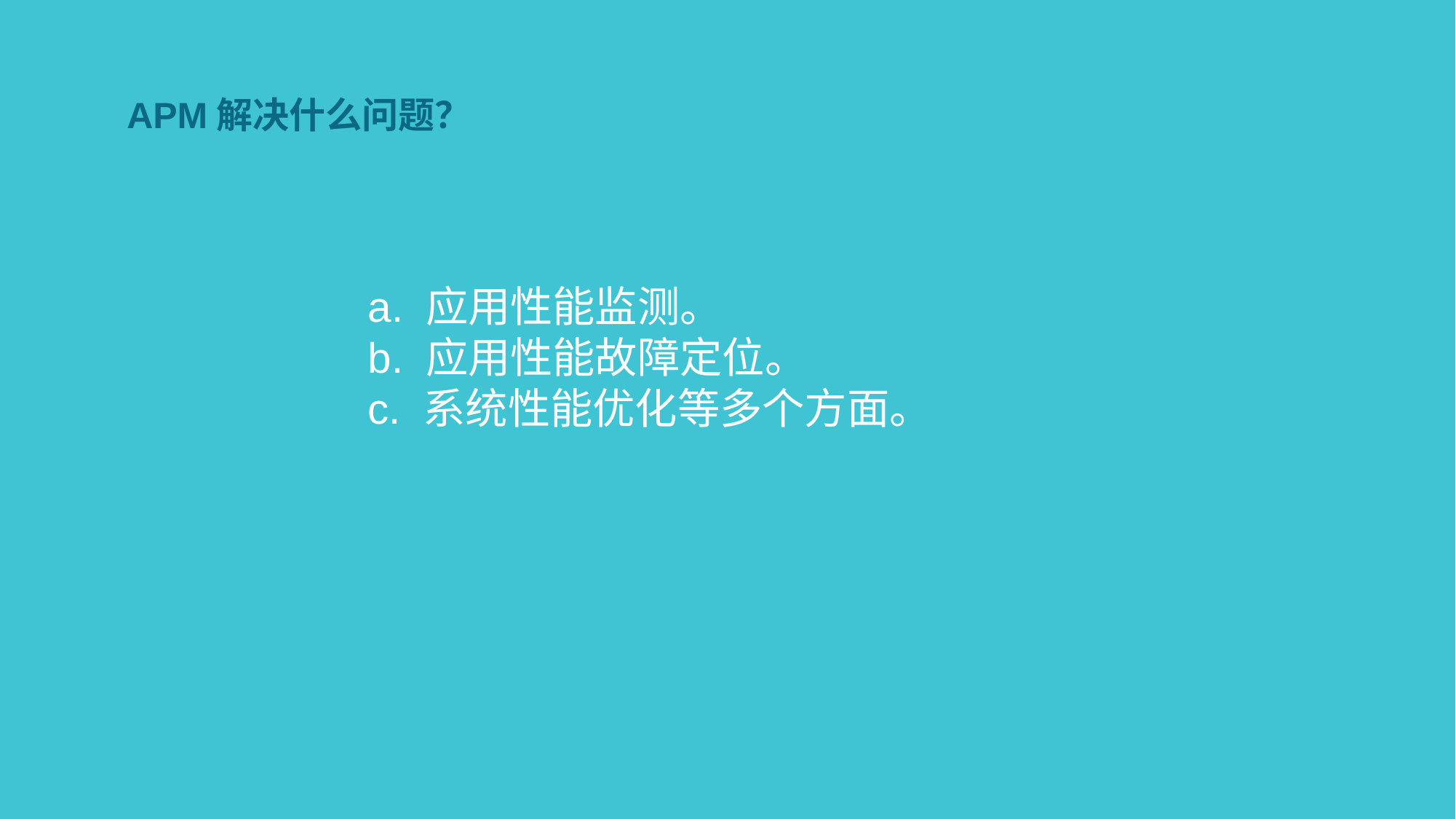

APM解决什么问题？
a. 应用性能监测。
b. 应用性能故障定位。
c. 系统性能优化等多个方面。